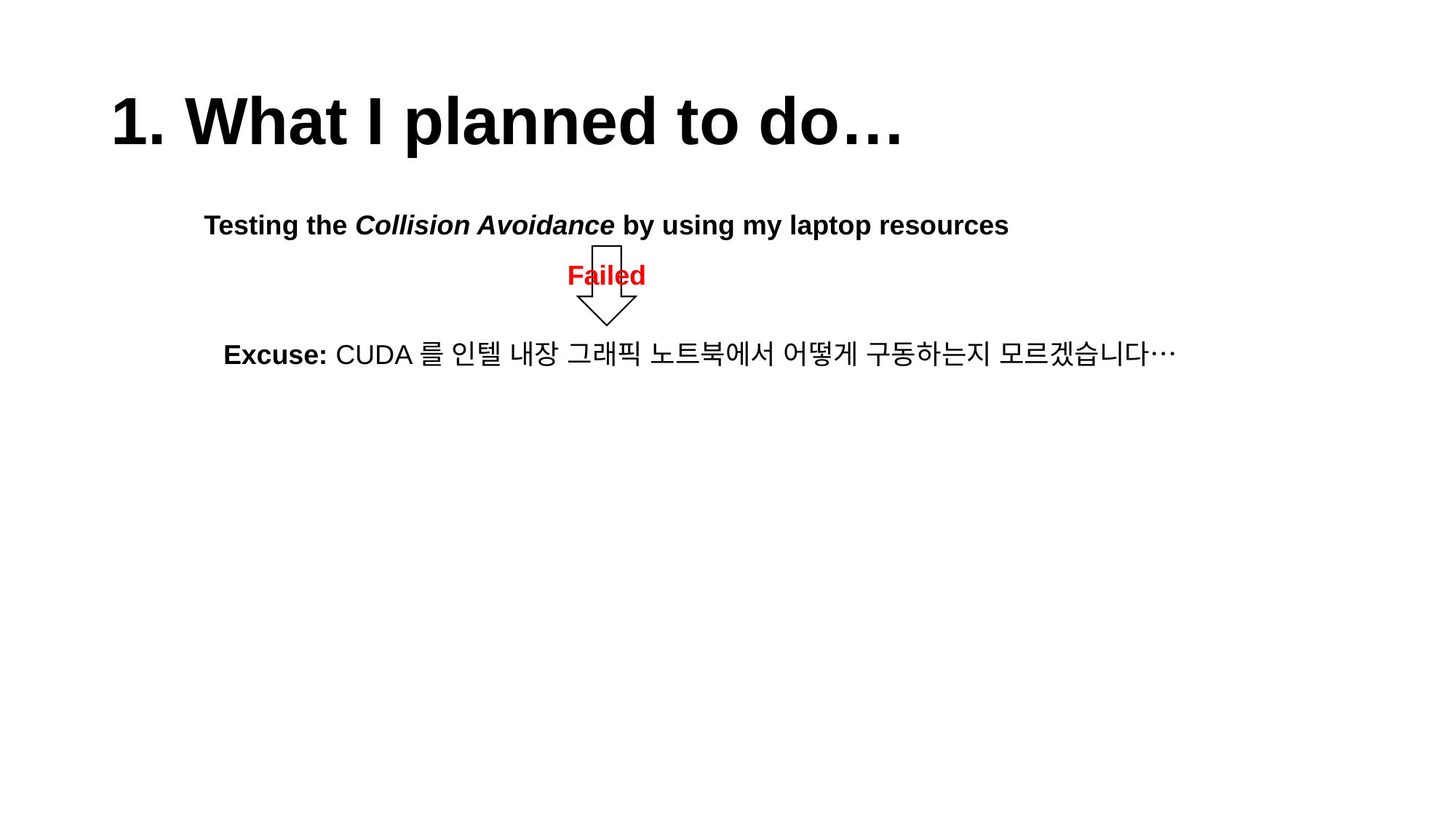

# 1. What I planned to do…
Testing the Collision Avoidance by using my laptop resources

Failed
Excuse: CUDA를 인텔 내장 그래픽 노트북에서 어떻게 구동하는지 모르겠습니다…